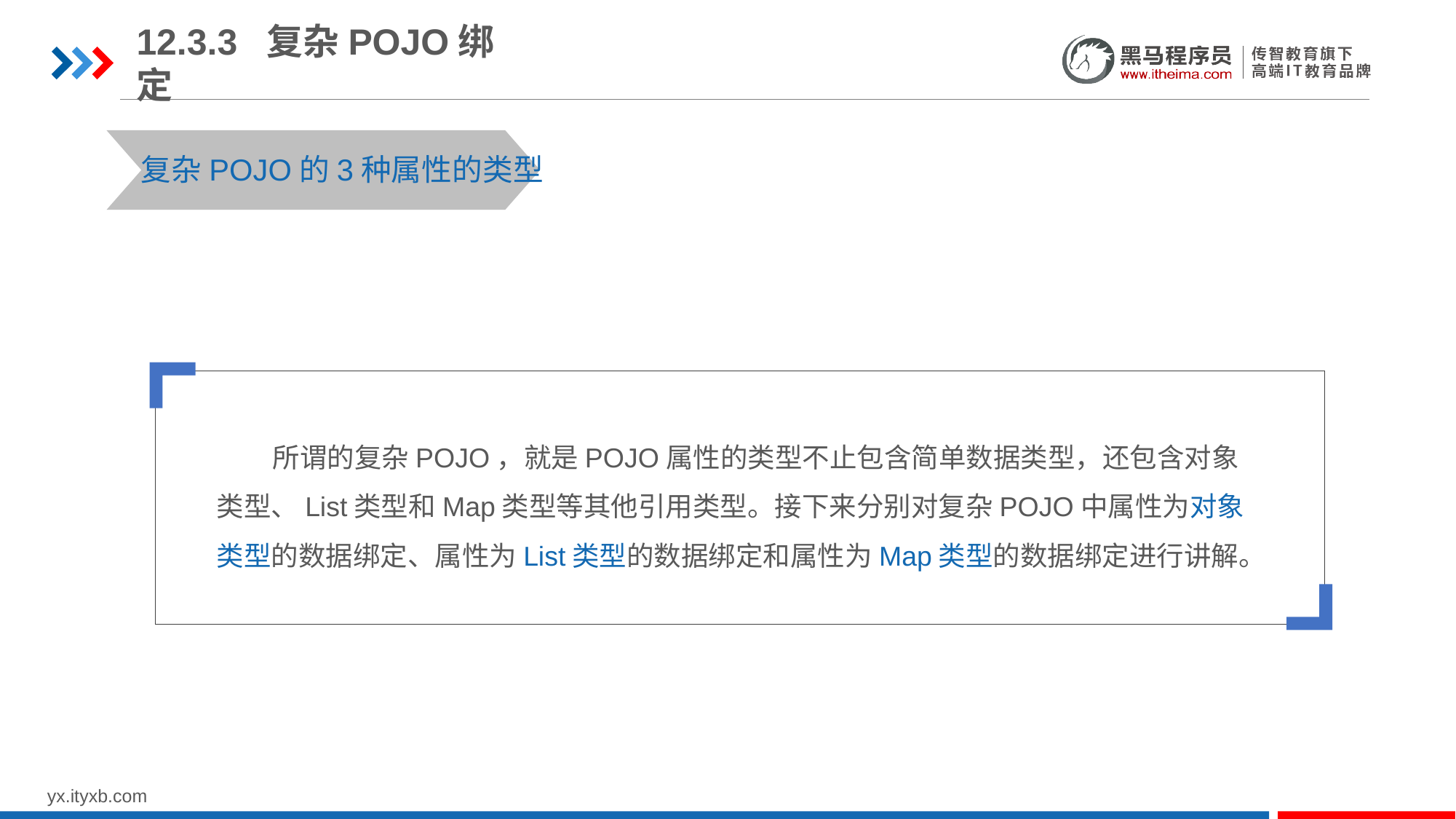

12.3.3  复杂POJO绑定

复杂POJO的3种属性的类型

        所谓的复杂POJO，就是POJO属性的类型不止包含简单数据类型，还包含对象类型、List类型和Map类型等其他引用类型。接下来分别对复杂POJO中属性为对象类型的数据绑定、属性为List类型的数据绑定和属性为Map类型的数据绑定进行讲解。